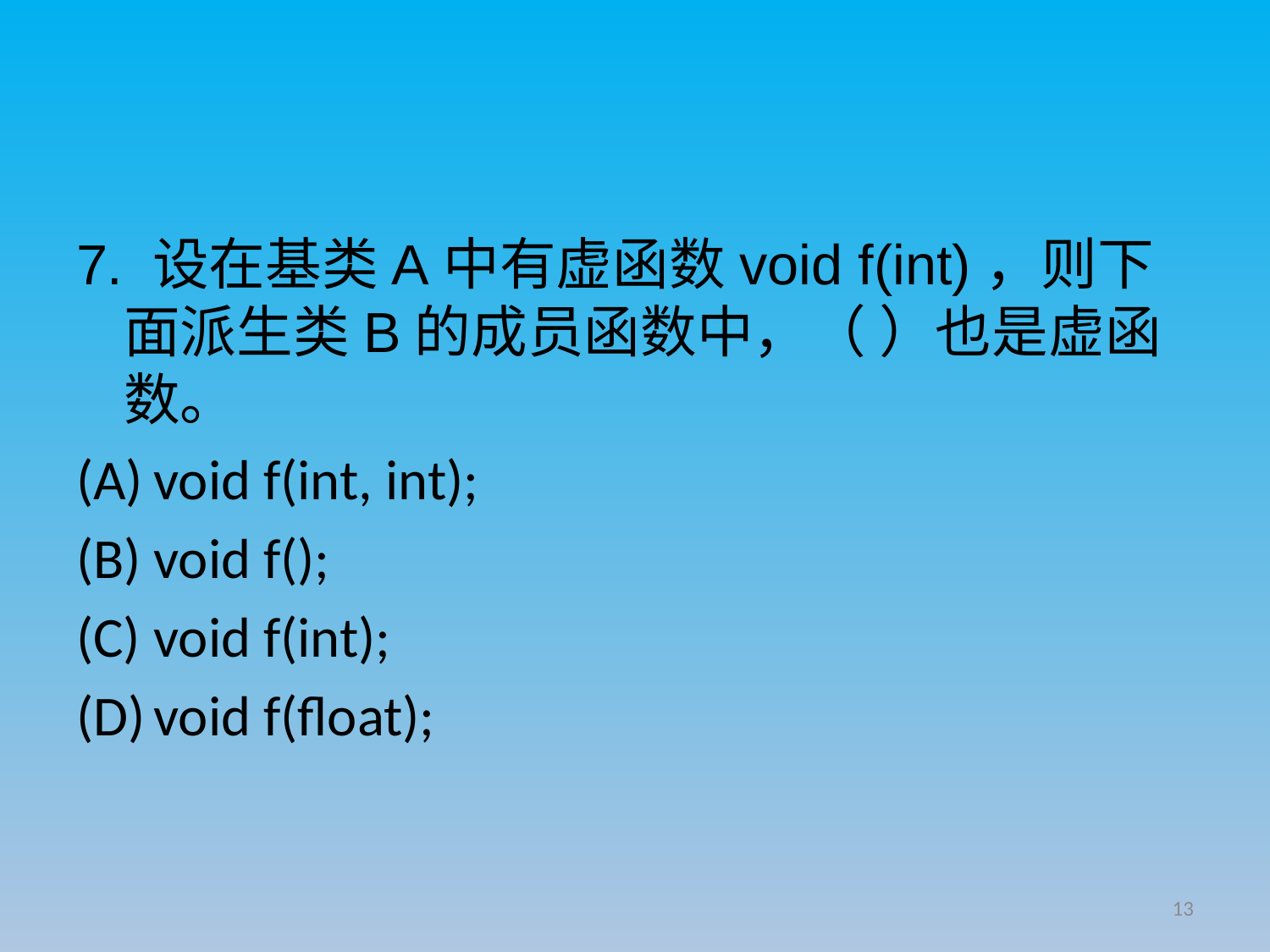

#
7. 设在基类A中有虚函数void f(int)，则下面派生类B的成员函数中，（ ）也是虚函数。
void f(int, int);
void f();
void f(int);
void f(float);
13